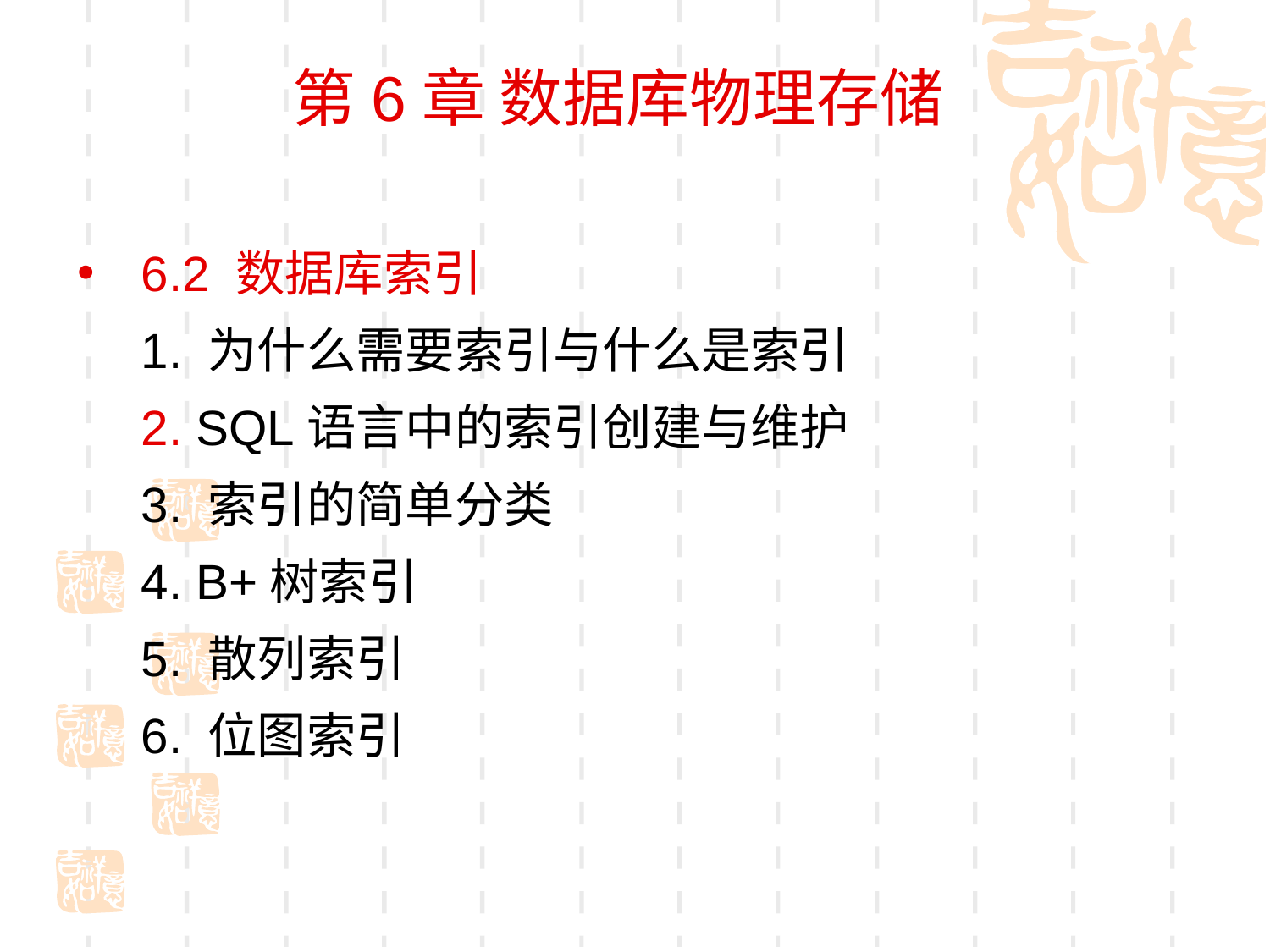

第6章 数据库物理存储
6.2 数据库索引
1. 为什么需要索引与什么是索引
2. SQL语言中的索引创建与维护
3. 索引的简单分类
4. B+树索引
5. 散列索引
6. 位图索引